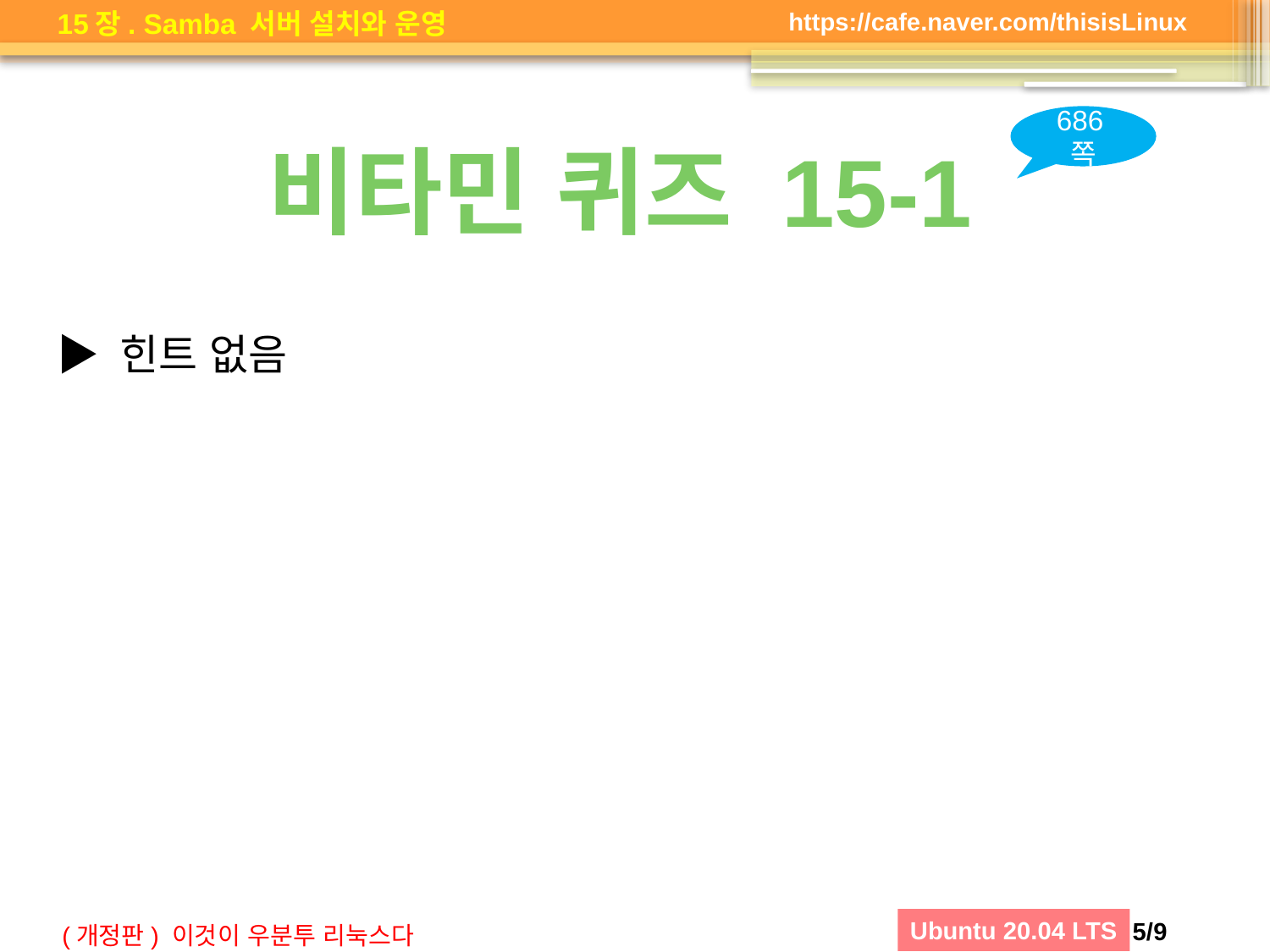

686쪽
비타민 퀴즈 15-1
▶ 힌트 없음